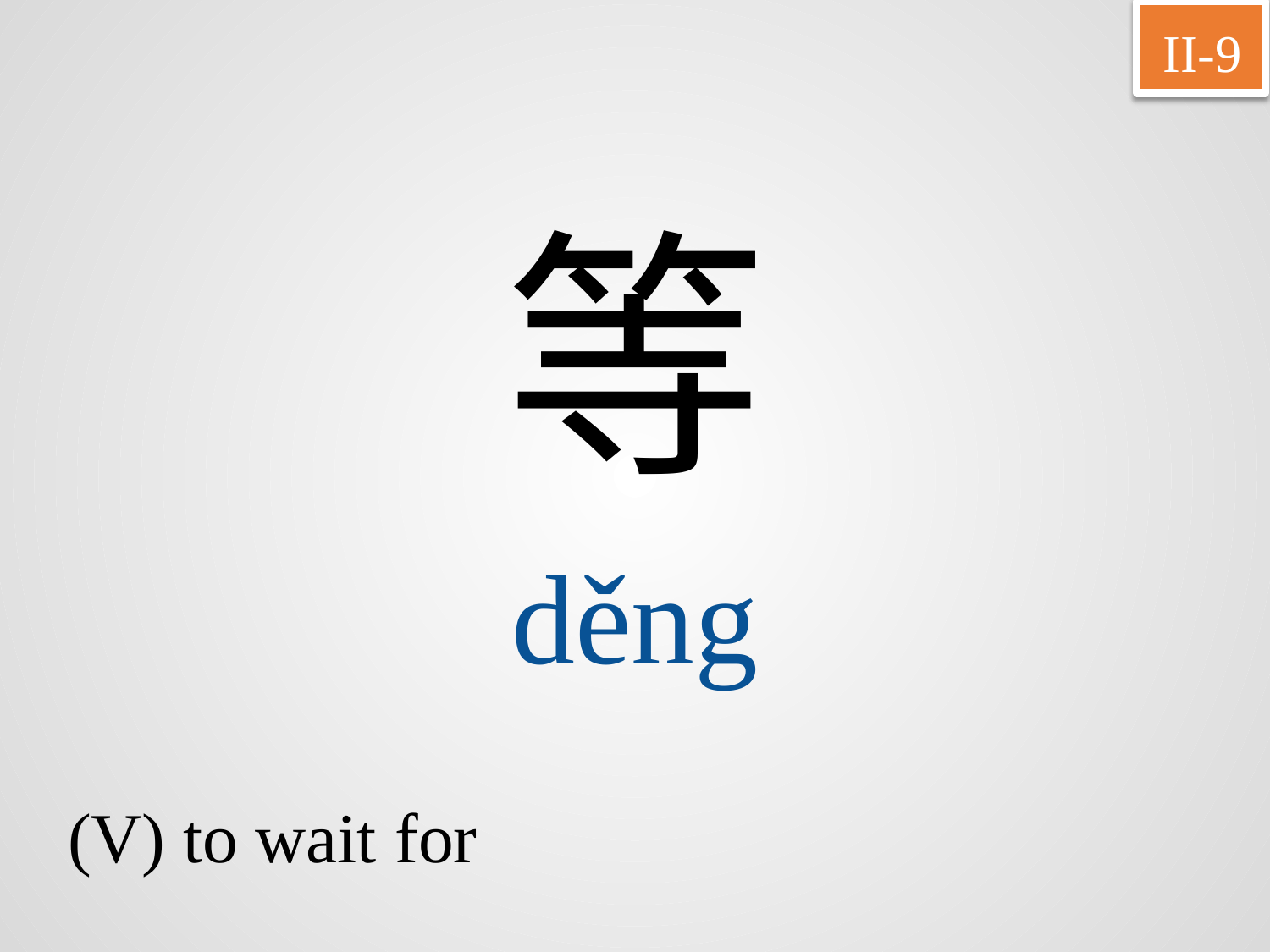

II-9

等
děng
(V) to wait for